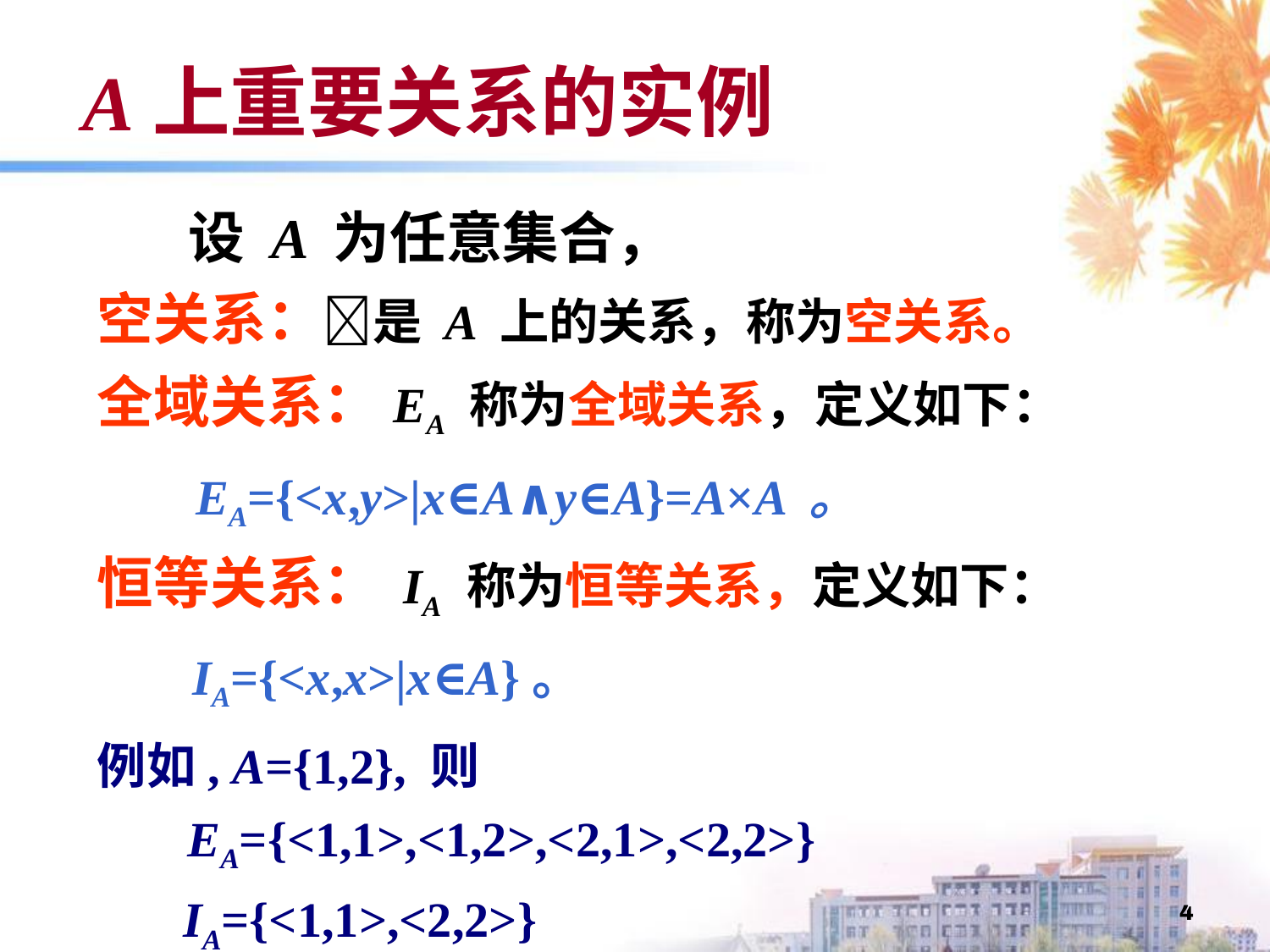

# A上重要关系的实例
      设 A 为任意集合，
空关系：∅是 A 上的关系，称为空关系。
全域关系：EA 称为全域关系，定义如下：
        EA={<x,y>|x∈A∧y∈A}=A×A 。
恒等关系： IA 称为恒等关系，定义如下：
        IA={<x,x>|x∈A}。
例如, A={1,2}, 则
       EA={<1,1>,<1,2>,<2,1>,<2,2>}
       IA={<1,1>,<2,2>}
4